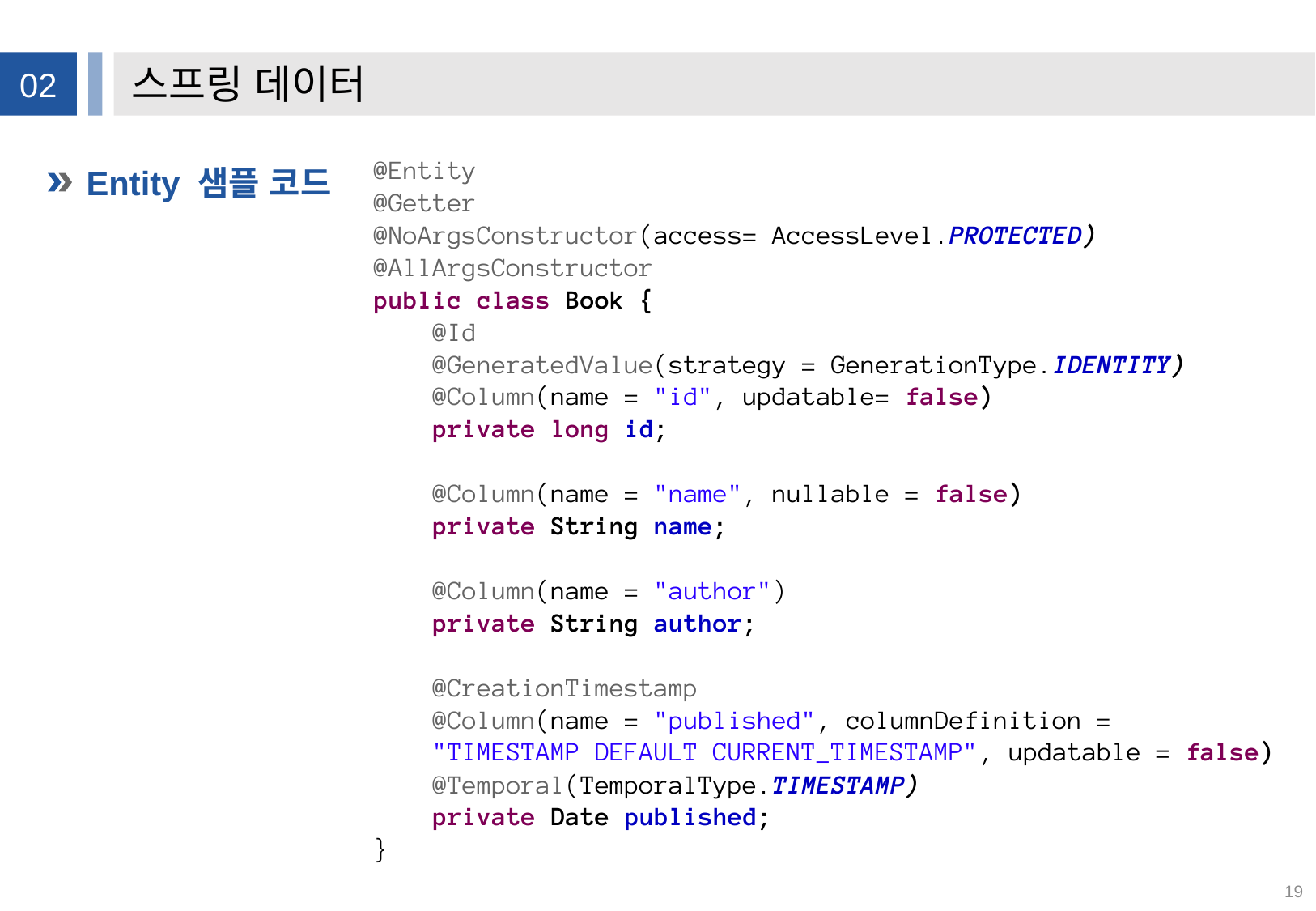

# 스프링 데이터
02
@Entity
@Getter
@NoArgsConstructor(access= AccessLevel.PROTECTED)
@AllArgsConstructor
public class Book {
    @Id
    @GeneratedValue(strategy = GenerationType.IDENTITY)
    @Column(name = "id", updatable= false)
    private long id;

    @Column(name = "name", nullable = false)
    private String name;

    @Column(name = "author")
    private String author;

    @CreationTimestamp
    @Column(name = "published", columnDefinition =
    "TIMESTAMP DEFAULT CURRENT_TIMESTAMP", updatable = false)
    @Temporal(TemporalType.TIMESTAMP)
    private Date published;
}
Entity 샘플 코드

19